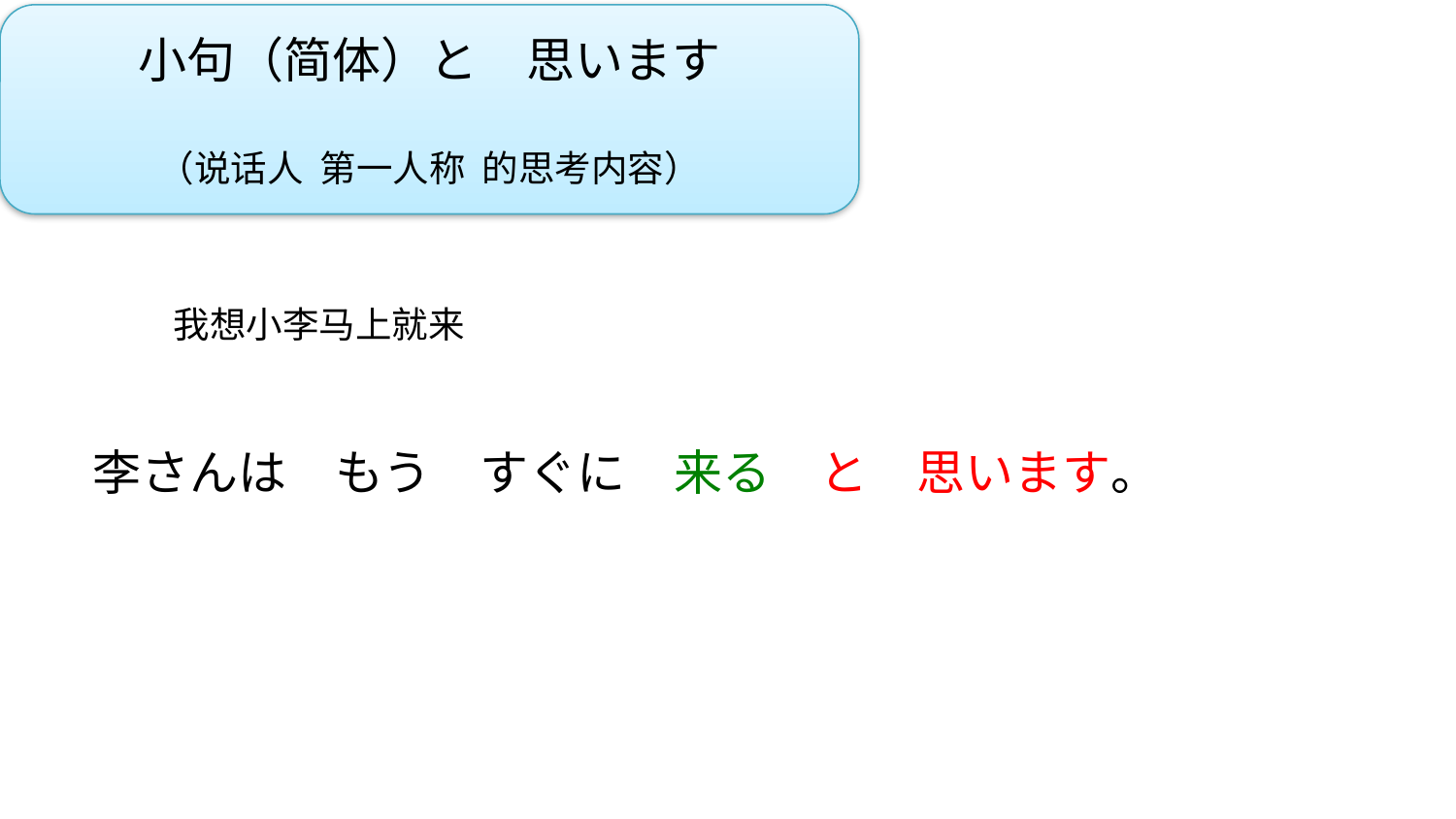

小句（简体）と　思います

（说话人  第一人称  的思考内容）
我想小李马上就来
李さんは　もう　すぐに　来る　と　思います。